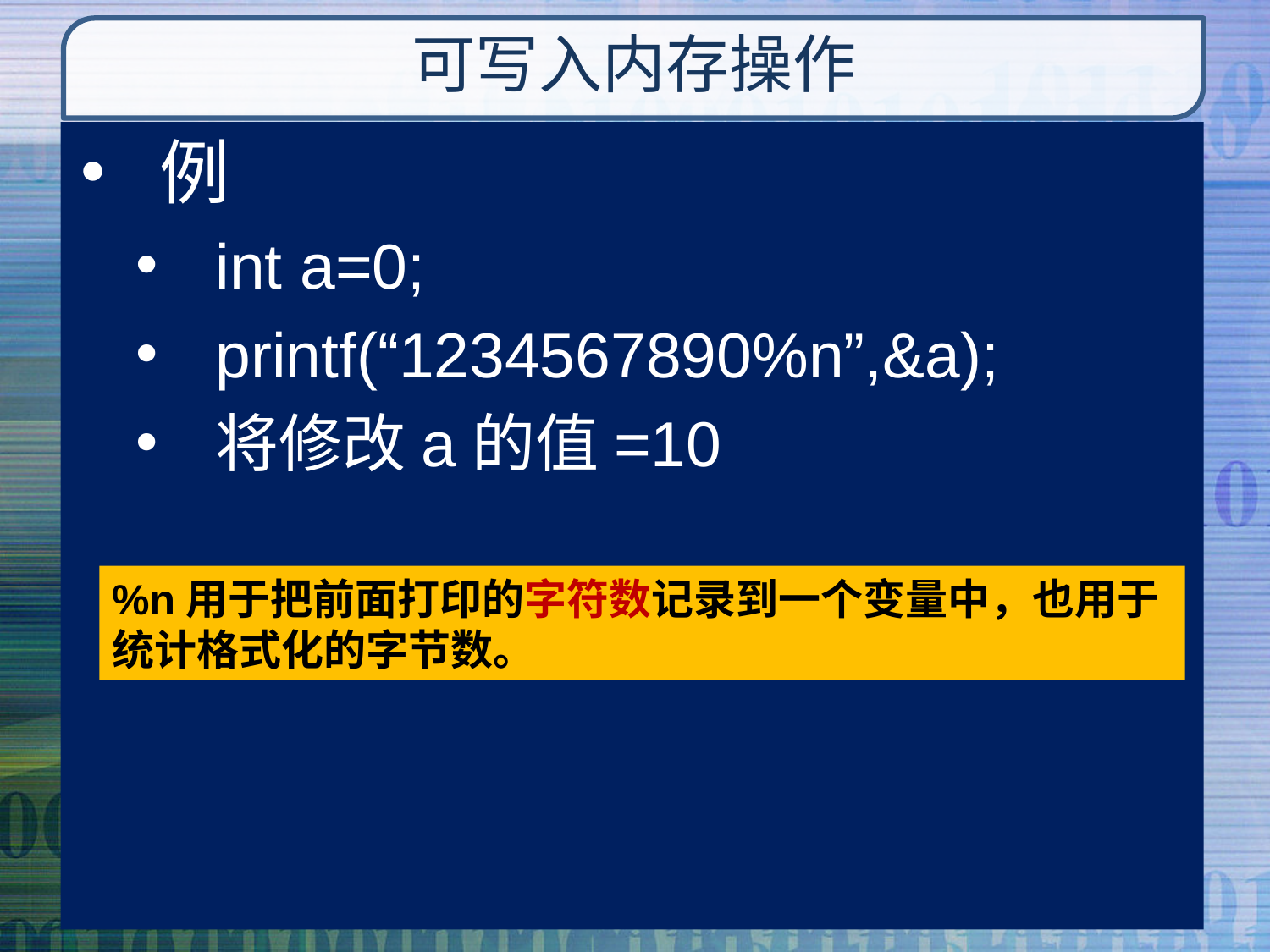

# 可写入内存操作
例
int a=0;
printf(“1234567890%n”,&a);
将修改a的值=10
%n用于把前面打印的字符数记录到一个变量中，也用于统计格式化的字节数。